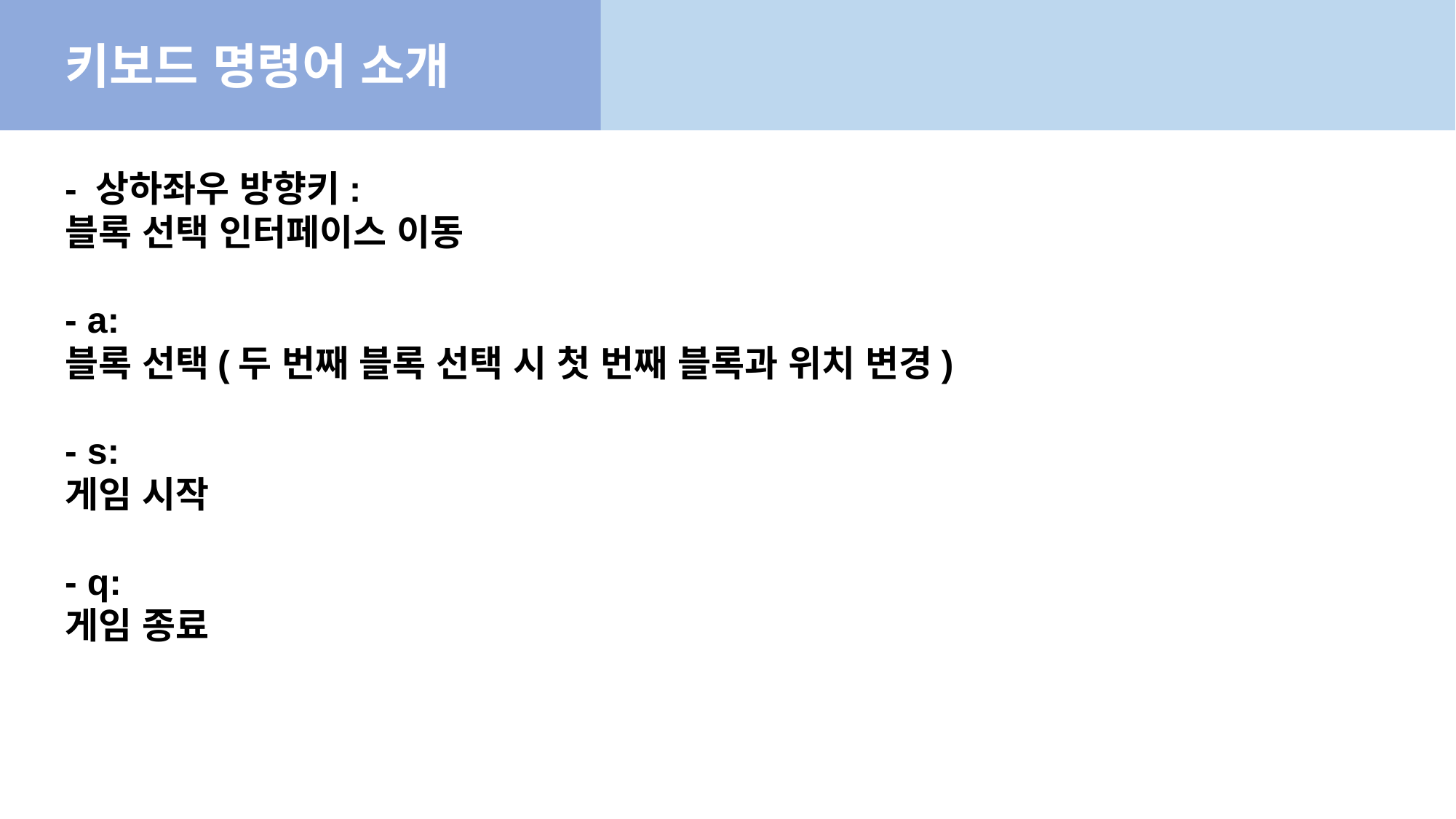

키보드 명령어 소개
- 상하좌우 방향키:
블록 선택 인터페이스 이동

- a:
블록 선택(두 번째 블록 선택 시 첫 번째 블록과 위치 변경)

- s:
게임 시작

- q:
게임 종료